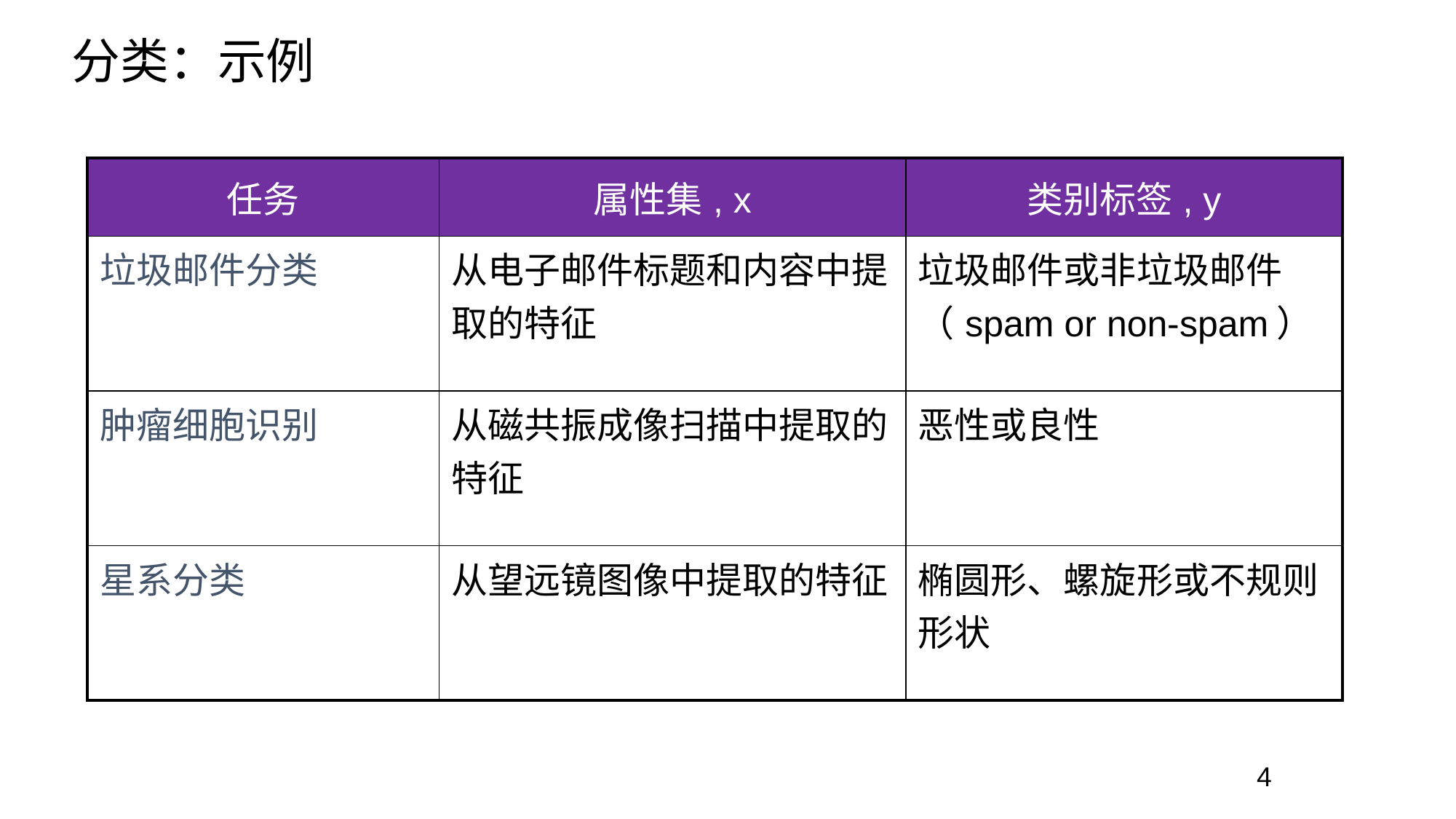

# 分类：示例
| 任务 | 属性集, x | 类别标签, y |
| --- | --- | --- |
| 垃圾邮件分类 | 从电子邮件标题和内容中提取的特征 | 垃圾邮件或非垃圾邮件（spam or non-spam） |
| 肿瘤细胞识别 | 从磁共振成像扫描中提取的特征 | 恶性或良性 |
| 星系分类 | 从望远镜图像中提取的特征 | 椭圆形、螺旋形或不规则形状 |
4